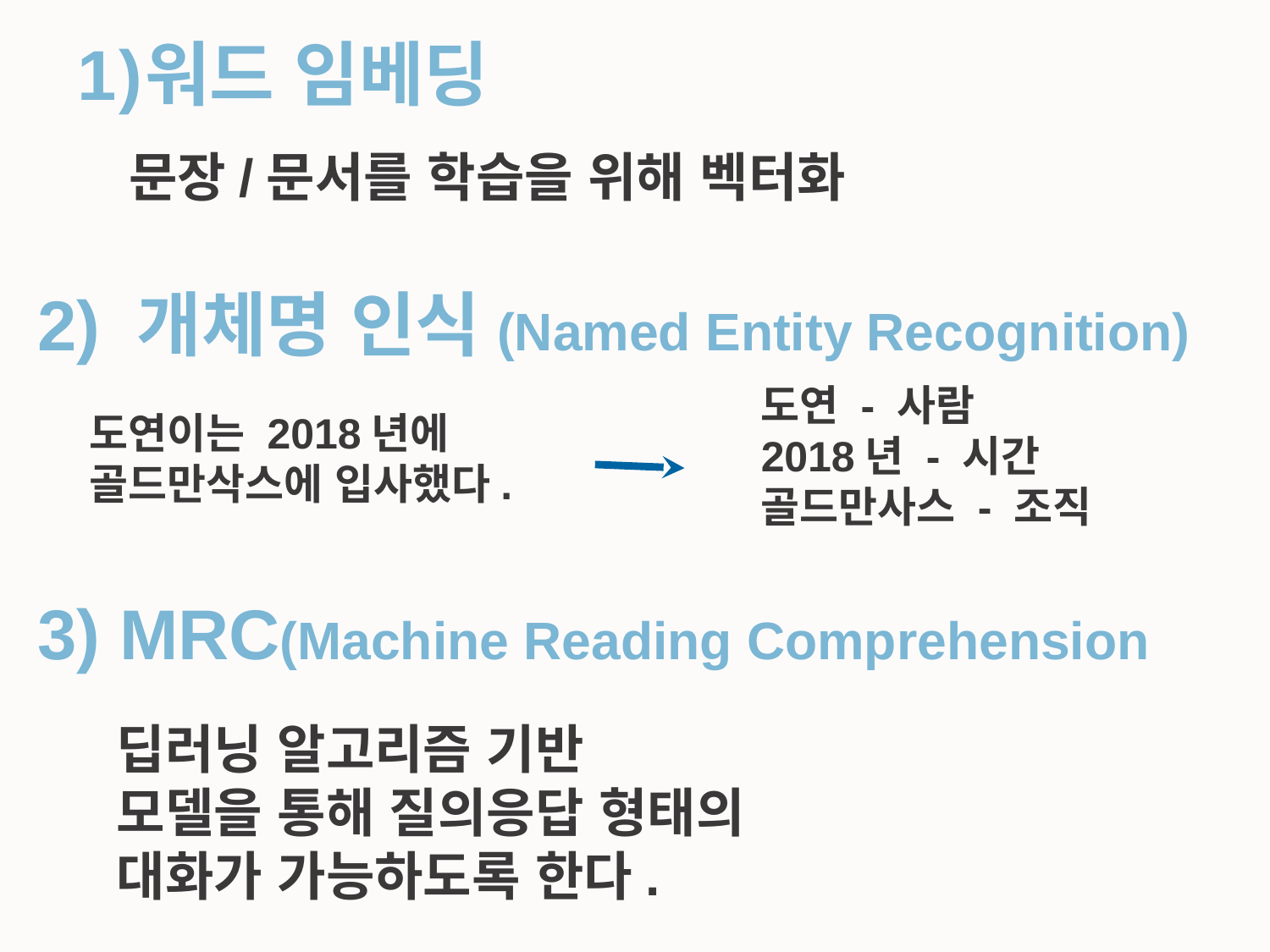

워드 임베딩
문장/문서를 학습을 위해 벡터화
2) 개체명 인식(Named Entity Recognition)
도연 - 사람
2018년 - 시간
골드만사스 - 조직
도연이는 2018년에
골드만삭스에 입사했다.

3) MRC(Machine Reading Comprehension
딥러닝 알고리즘 기반
모델을 통해 질의응답 형태의
대화가 가능하도록 한다.